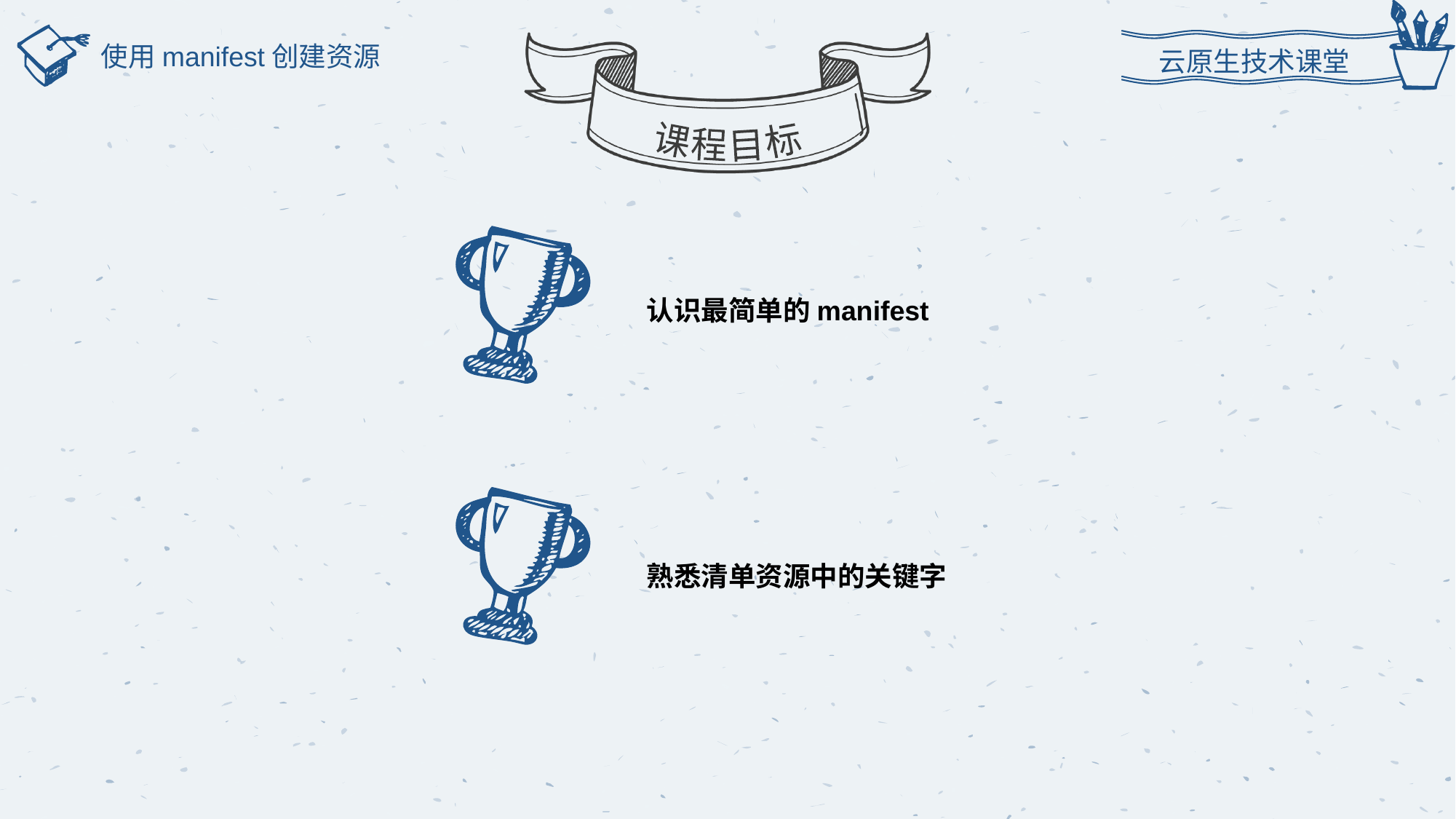

云原生技术课堂
课程目标

使用manifest创建资源

认识最简单的manifest

熟悉清单资源中的关键字